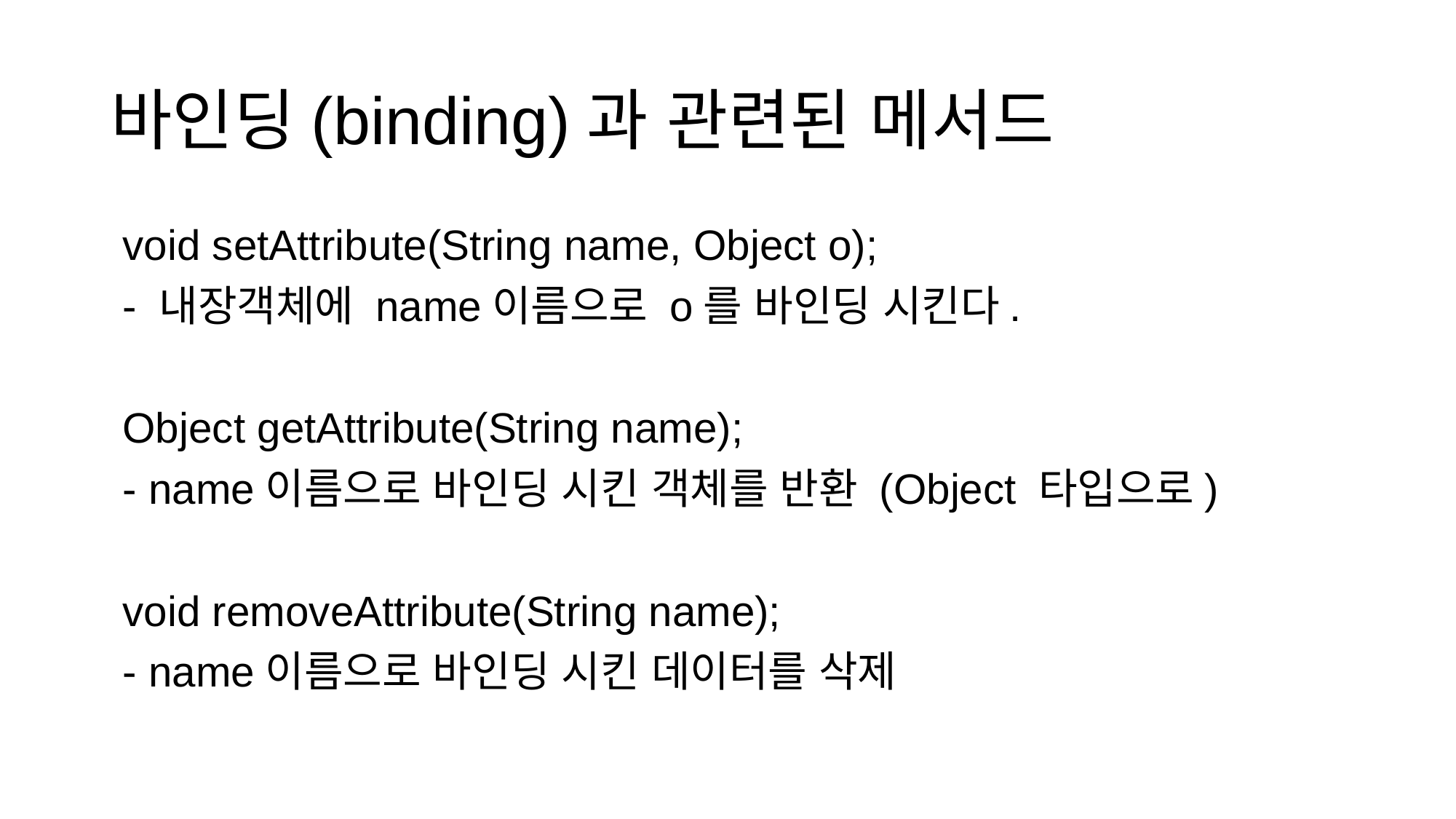

# 바인딩(binding)과 관련된 메서드
 void setAttribute(String name, Object o);
 - 내장객체에 name이름으로 o를 바인딩 시킨다.

 Object getAttribute(String name);
 - name이름으로 바인딩 시킨 객체를 반환 (Object 타입으로)

 void removeAttribute(String name);
 - name이름으로 바인딩 시킨 데이터를 삭제